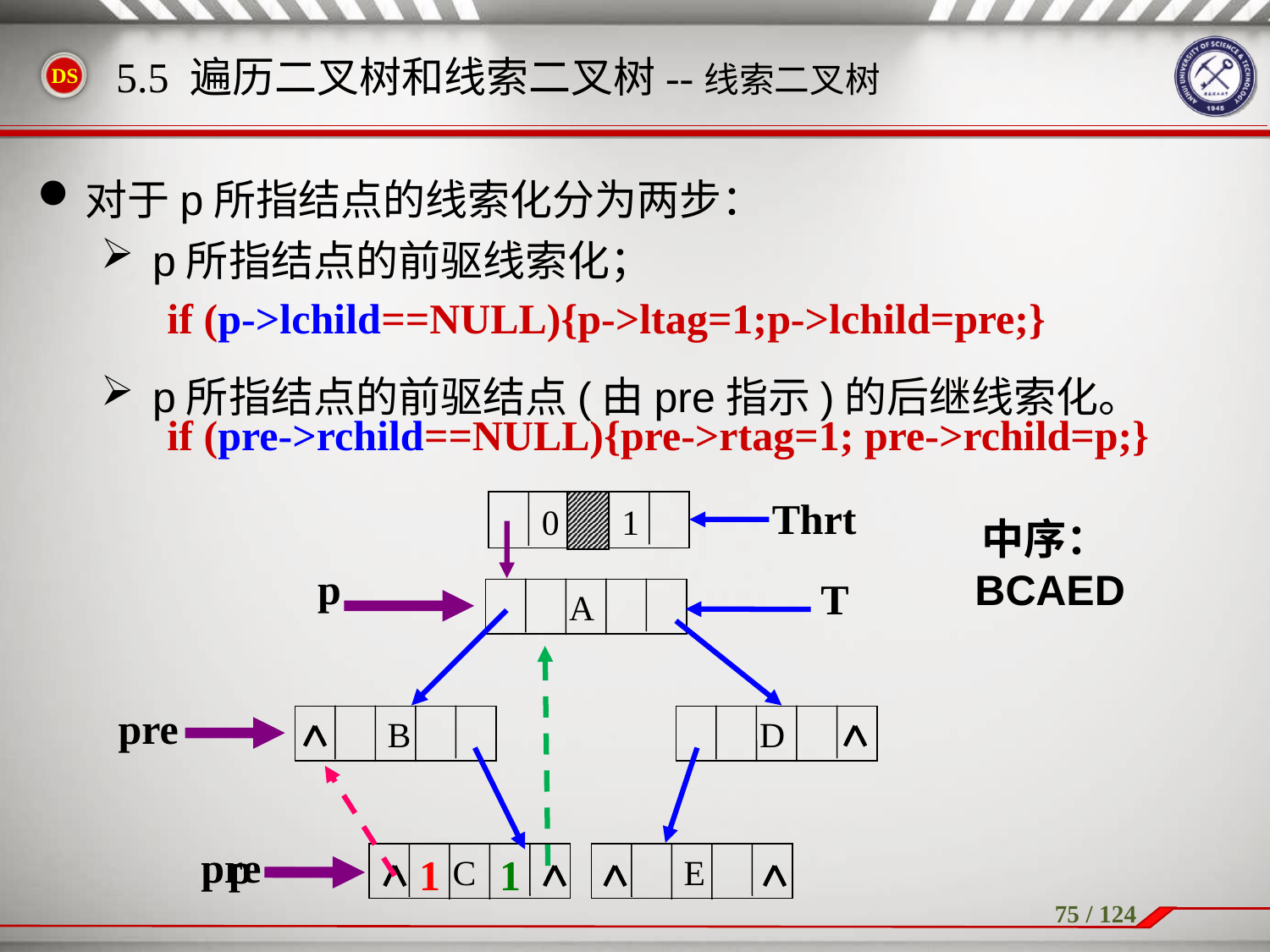

对于p所指结点的线索化分为两步：
 p所指结点的前驱线索化；

 p所指结点的前驱结点(由pre指示)的后继线索化。

5.5 遍历二叉树和线索二叉树--线索二叉树
if (p->lchild==NULL){p->ltag=1;p->lchild=pre;}
if (pre->rchild==NULL){pre->rtag=1; pre->rchild=p;}
Thrt

     0       1

T
        A

         B

        D

        C

         E

中序：BCAED
p

pre

pre

p

1
1